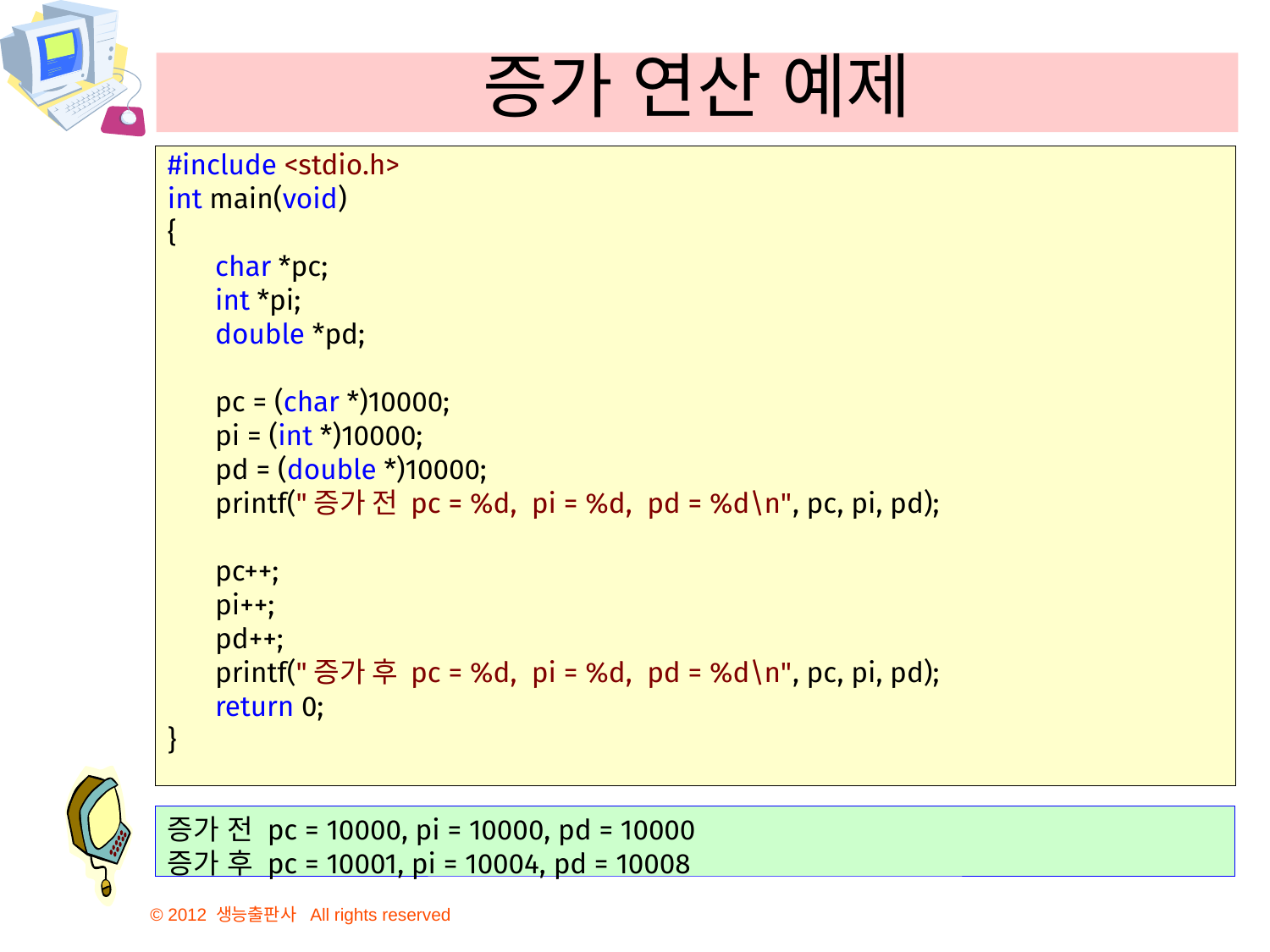

# 증가 연산 예제
#include <stdio.h>
int main(void)
{
	char *pc;
	int *pi;
	double *pd;

	pc = (char *)10000;
	pi = (int *)10000;
	pd = (double *)10000;
	printf("증가 전 pc = %d,  pi = %d,  pd = %d\n", pc, pi, pd);

	pc++;
	pi++;
	pd++;
	printf("증가 후 pc = %d,  pi = %d,  pd = %d\n", pc, pi, pd);
	return 0;
}

증가 전 pc = 10000, pi = 10000, pd = 10000
증가 후 pc = 10001, pi = 10004, pd = 10008